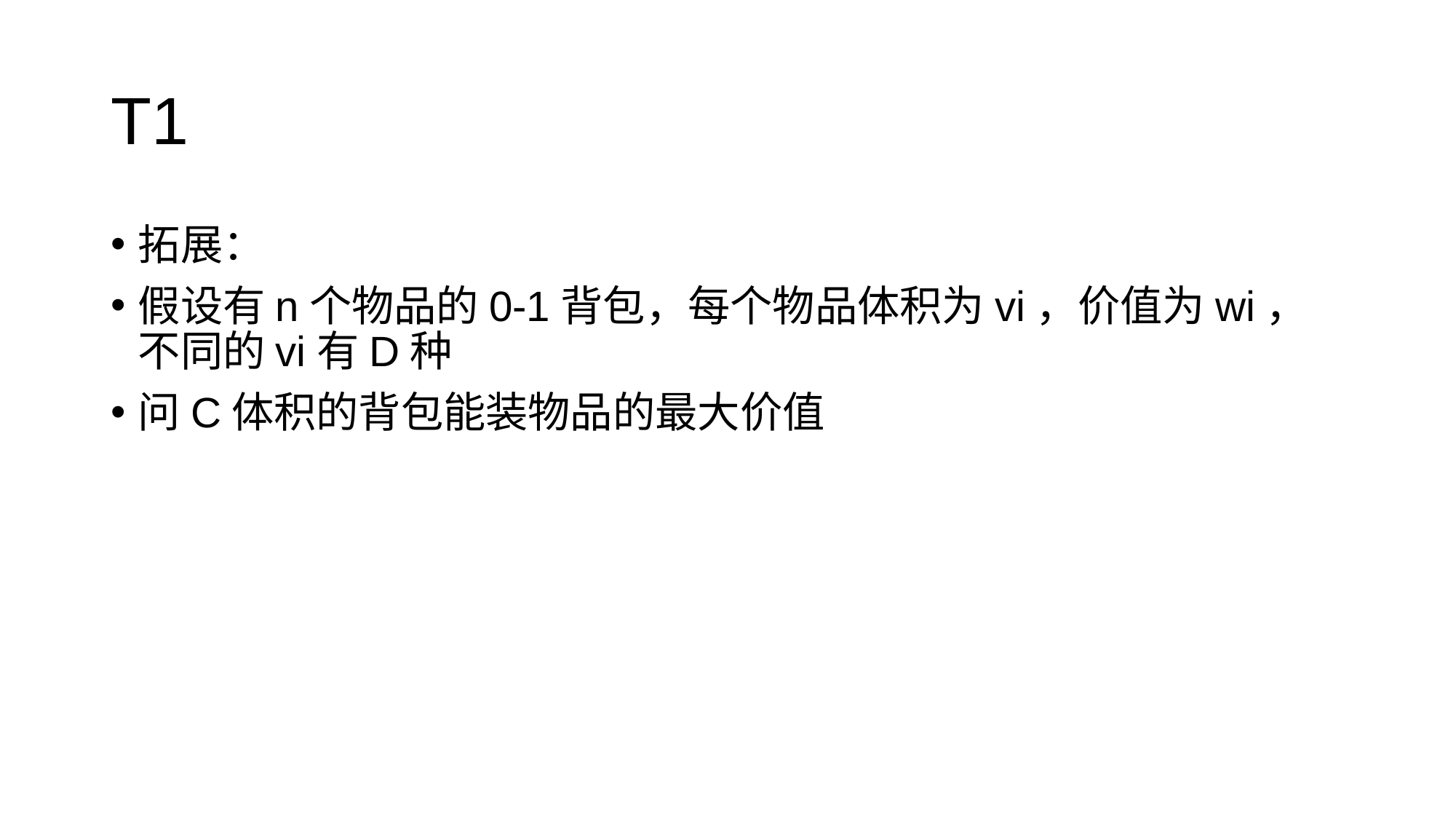

# T1
拓展：
假设有n个物品的0-1背包，每个物品体积为vi，价值为wi，不同的vi有D种
问C体积的背包能装物品的最大价值